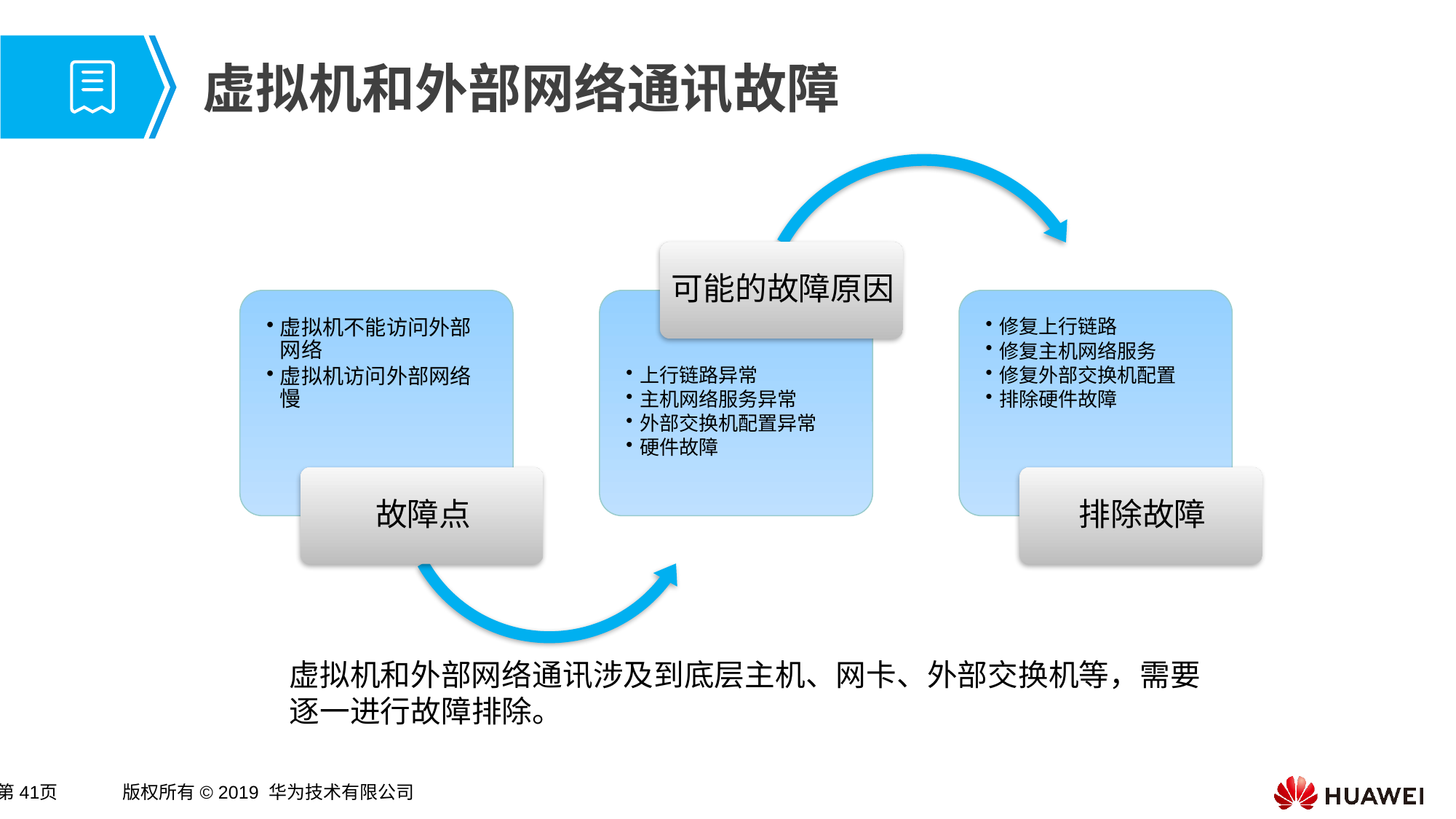

# 虚拟机和外部网络通讯故障
虚拟机不能访问外部网络
虚拟机访问外部网络慢
故障点
上行链路异常
主机网络服务异常
外部交换机配置异常
硬件故障
可能的故障原因
修复上行链路
修复主机网络服务
修复外部交换机配置
排除硬件故障
排除故障
虚拟机和外部网络通讯涉及到底层主机、网卡、外部交换机等，需要逐一进行故障排除。